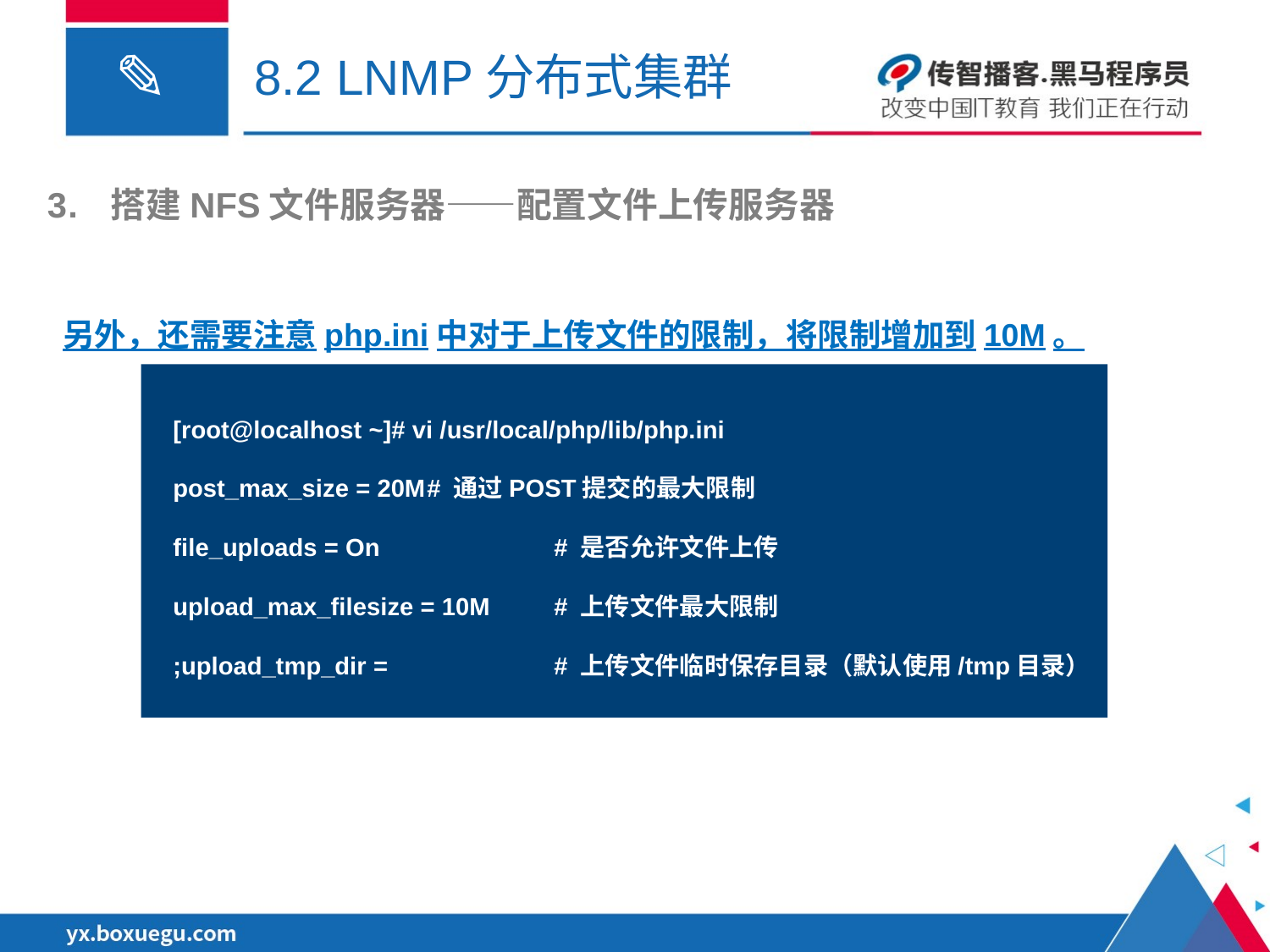

# 8.2 LNMP分布式集群
搭建NFS文件服务器——配置文件上传服务器
另外，还需要注意php.ini中对于上传文件的限制，将限制增加到10M。

[root@localhost ~]# vi /usr/local/php/lib/php.ini
post_max_size = 20M	# 通过POST提交的最大限制
file_uploads = On		# 是否允许文件上传
upload_max_filesize = 10M	# 上传文件最大限制
;upload_tmp_dir =		# 上传文件临时保存目录（默认使用/tmp目录）